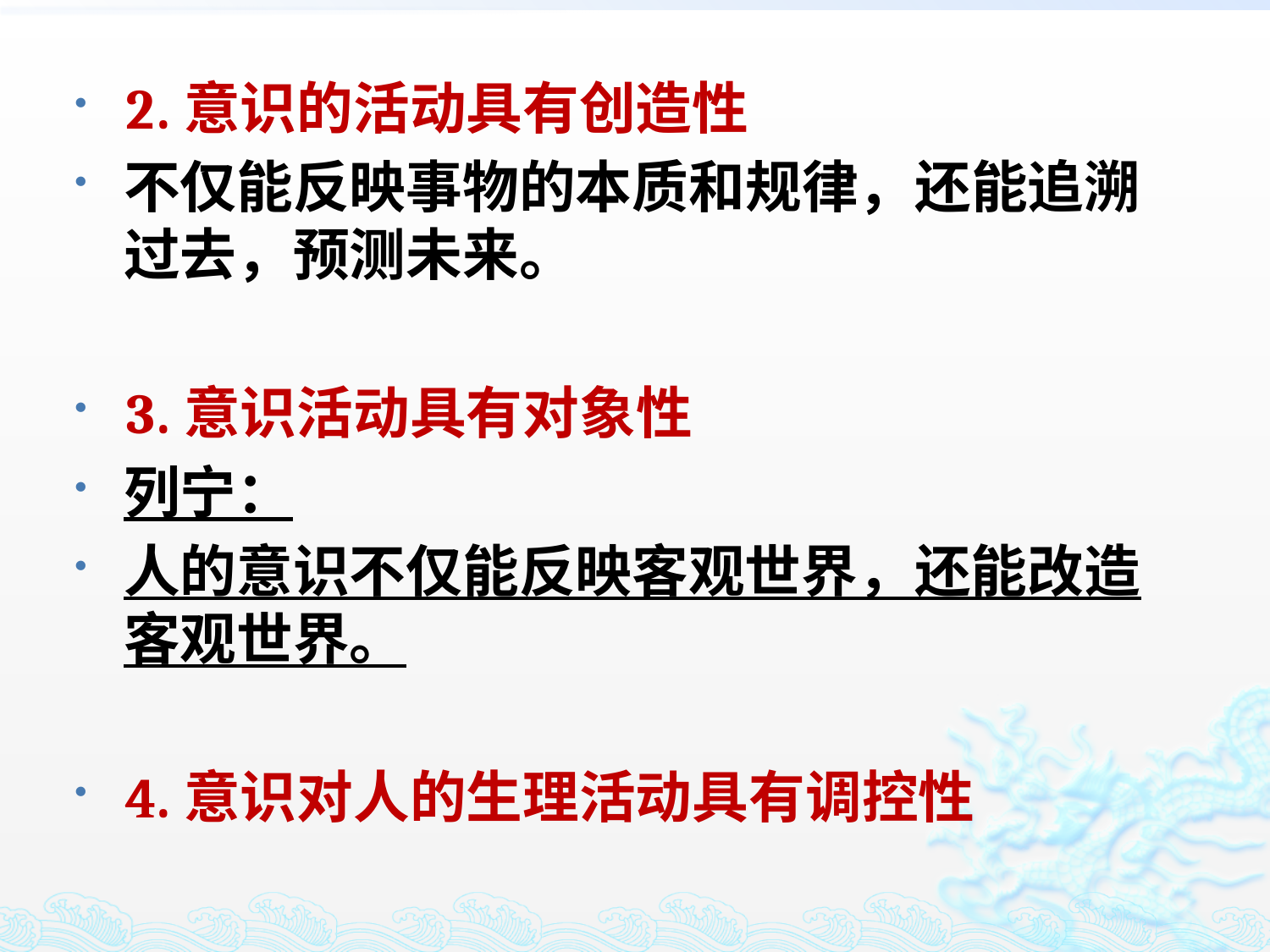

2.意识的活动具有创造性
不仅能反映事物的本质和规律，还能追溯过去，预测未来。

3.意识活动具有对象性
列宁：
人的意识不仅能反映客观世界，还能改造客观世界。

4.意识对人的生理活动具有调控性